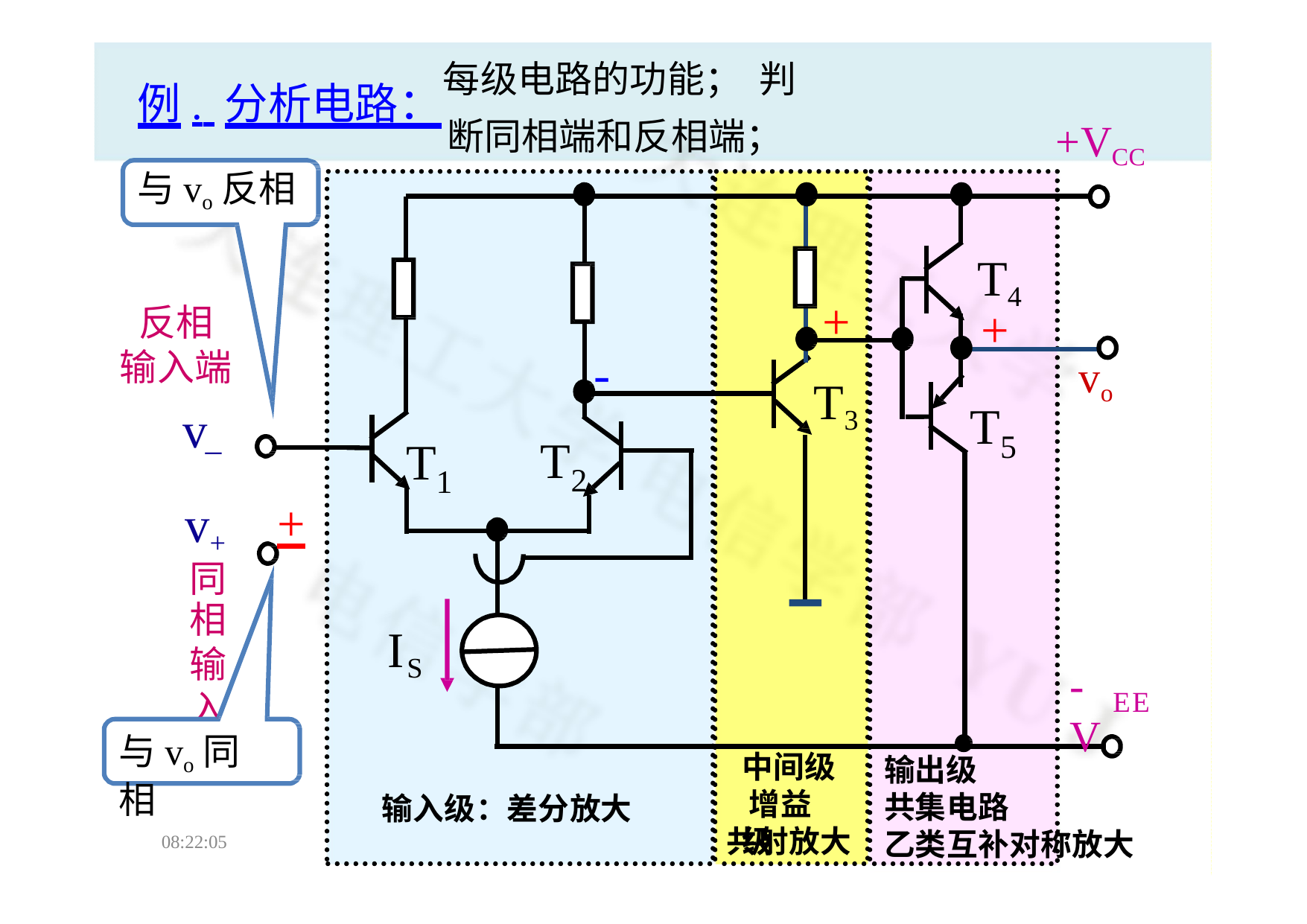

每级电路的功能；  判断同相端和反相端；
# 例. 分析电路：
+VCC
与vo反相

T4

+
+
反相  输入端

-

vo

T3

T

v

5
–
T
T

2

1

+

v+
同相
输入端

IS

-V
EE
与vo同相

中间级  增益级
输出级  共集电路
输入级：差分放大
共射放大
乙类互补对称放大
08:22:05